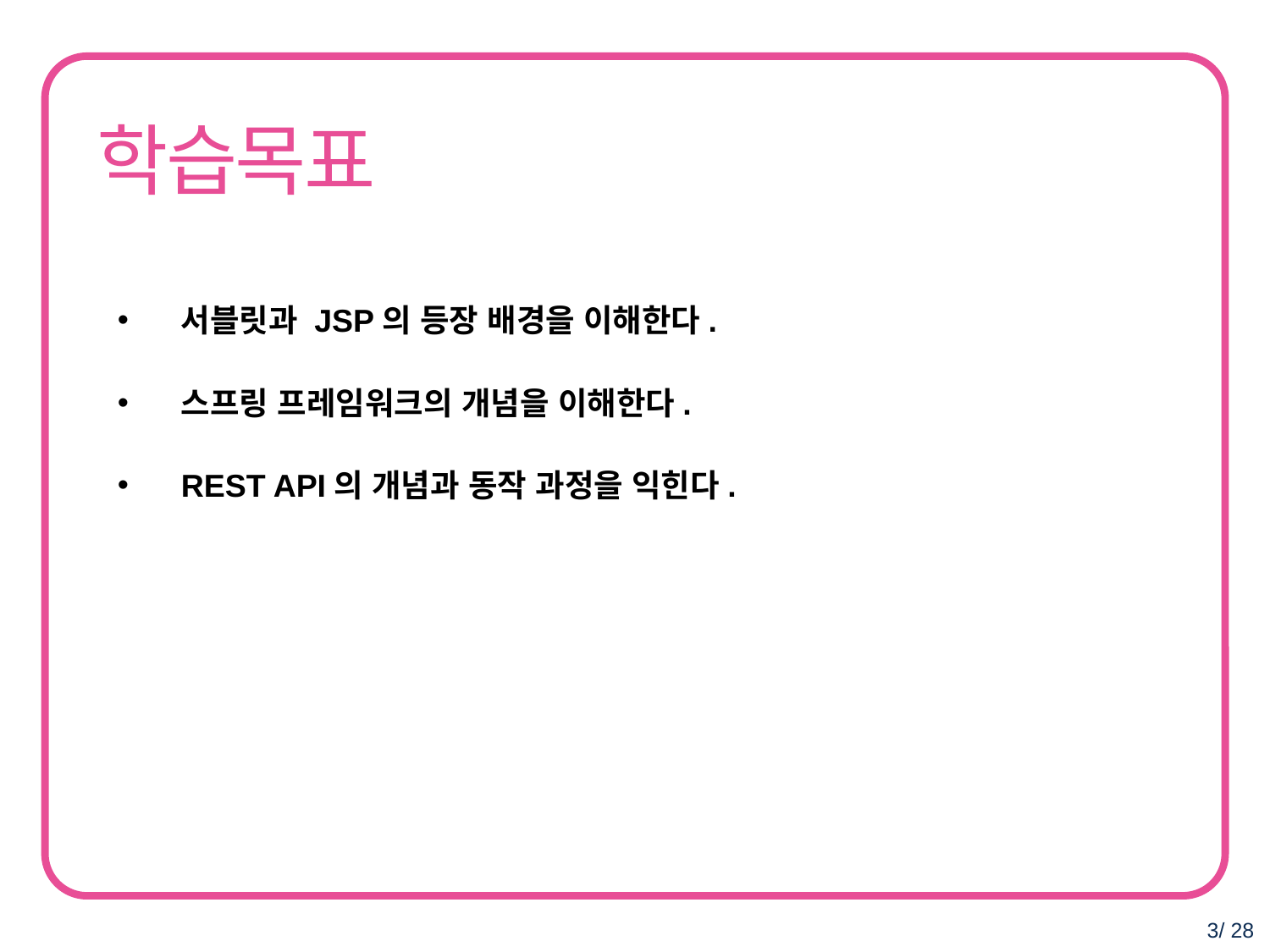

서블릿과 JSP의 등장 배경을 이해한다.
스프링 프레임워크의 개념을 이해한다.
REST API의 개념과 동작 과정을 익힌다.